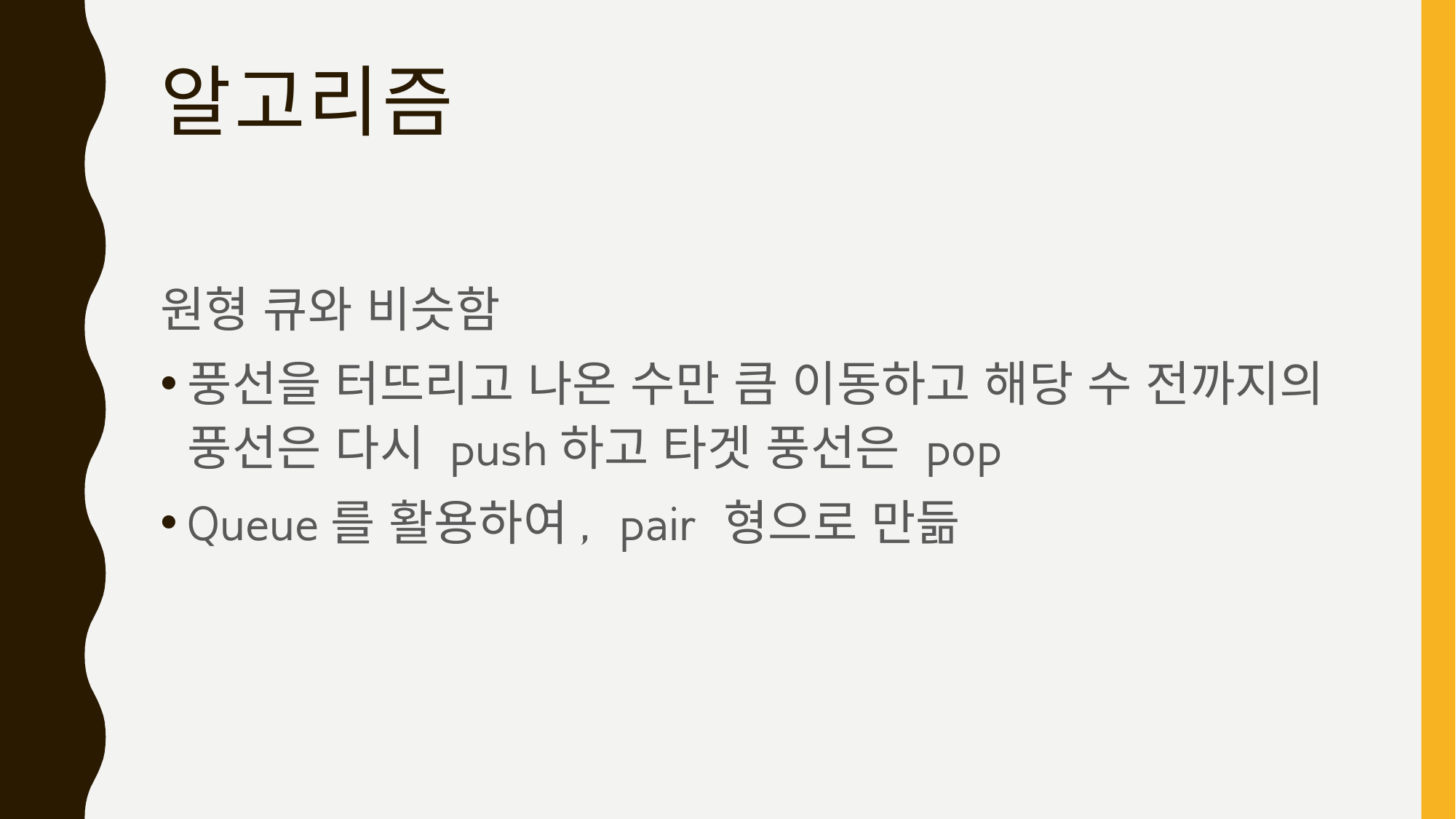

# 알고리즘
원형 큐와 비슷함
풍선을 터뜨리고 나온 수만 큼 이동하고 해당 수 전까지의 풍선은 다시 push하고 타겟 풍선은 pop
Queue를 활용하여,  pair 형으로 만듦